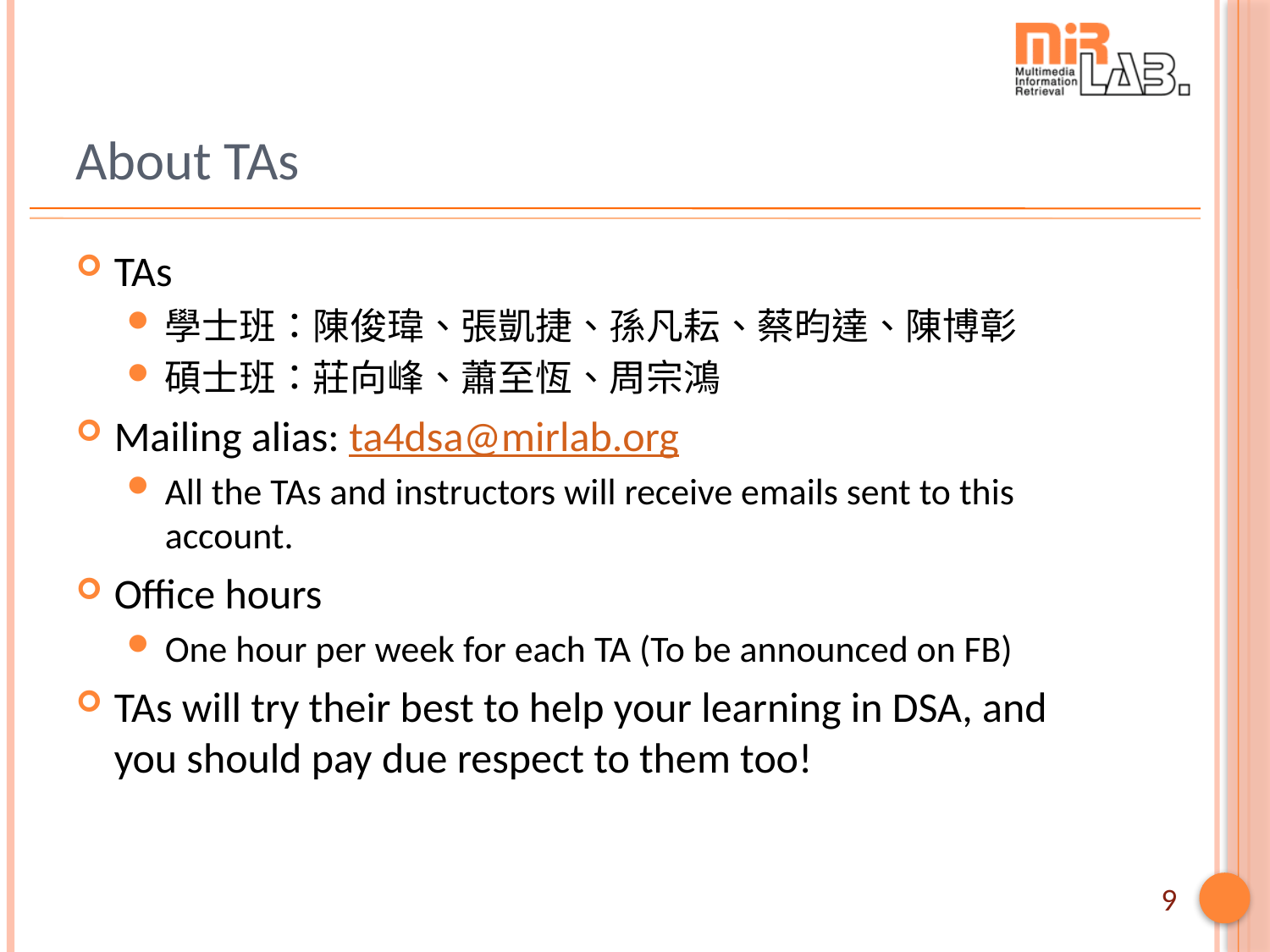

# About TAs
TAs
學士班：陳俊瑋、張凱捷、孫凡耘、蔡昀達、陳博彰
碩士班：莊向峰、蕭至恆、周宗鴻
Mailing alias: ta4dsa@mirlab.org
All the TAs and instructors will receive emails sent to this account.
Office hours
One hour per week for each TA (To be announced on FB)
TAs will try their best to help your learning in DSA, and you should pay due respect to them too!